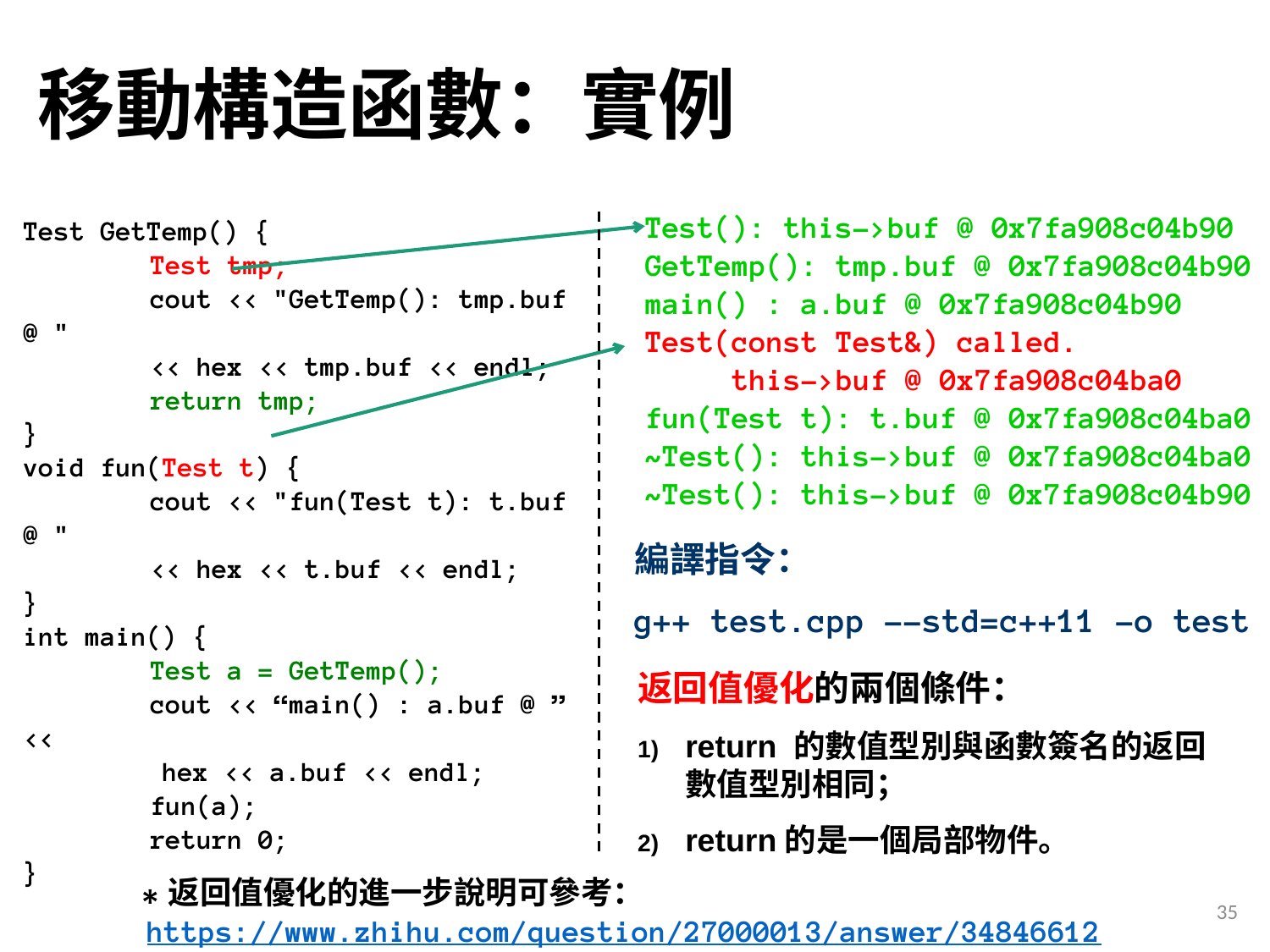

# 移動構造函數：實例
Test(): this->buf @ 0x7fa908c04b90
GetTemp(): tmp.buf @ 0x7fa908c04b90
main() : a.buf @ 0x7fa908c04b90
Test(const Test&) called.
     this->buf @ 0x7fa908c04ba0
fun(Test t): t.buf @ 0x7fa908c04ba0
~Test(): this->buf @ 0x7fa908c04ba0
~Test(): this->buf @ 0x7fa908c04b90
Test GetTemp() {
	Test tmp;
	cout << "GetTemp(): tmp.buf @ "
	<< hex << tmp.buf << endl;
	return tmp;
}
void fun(Test t) {
	cout << "fun(Test t): t.buf @ "
	<< hex << t.buf << endl;
}
int main() {
	Test a = GetTemp();
	cout << “main() : a.buf @ ” <<
         hex << a.buf << endl;
	fun(a);
	return 0;
}
編譯指令：
g++ test.cpp --std=c++11 -o test
返回值優化的兩個條件：
return 的數值型別與函數簽名的返回數值型別相同；
return的是一個局部物件。

*返回值優化的進一步說明可參考：
https://www.zhihu.com/question/27000013/answer/34846612
35